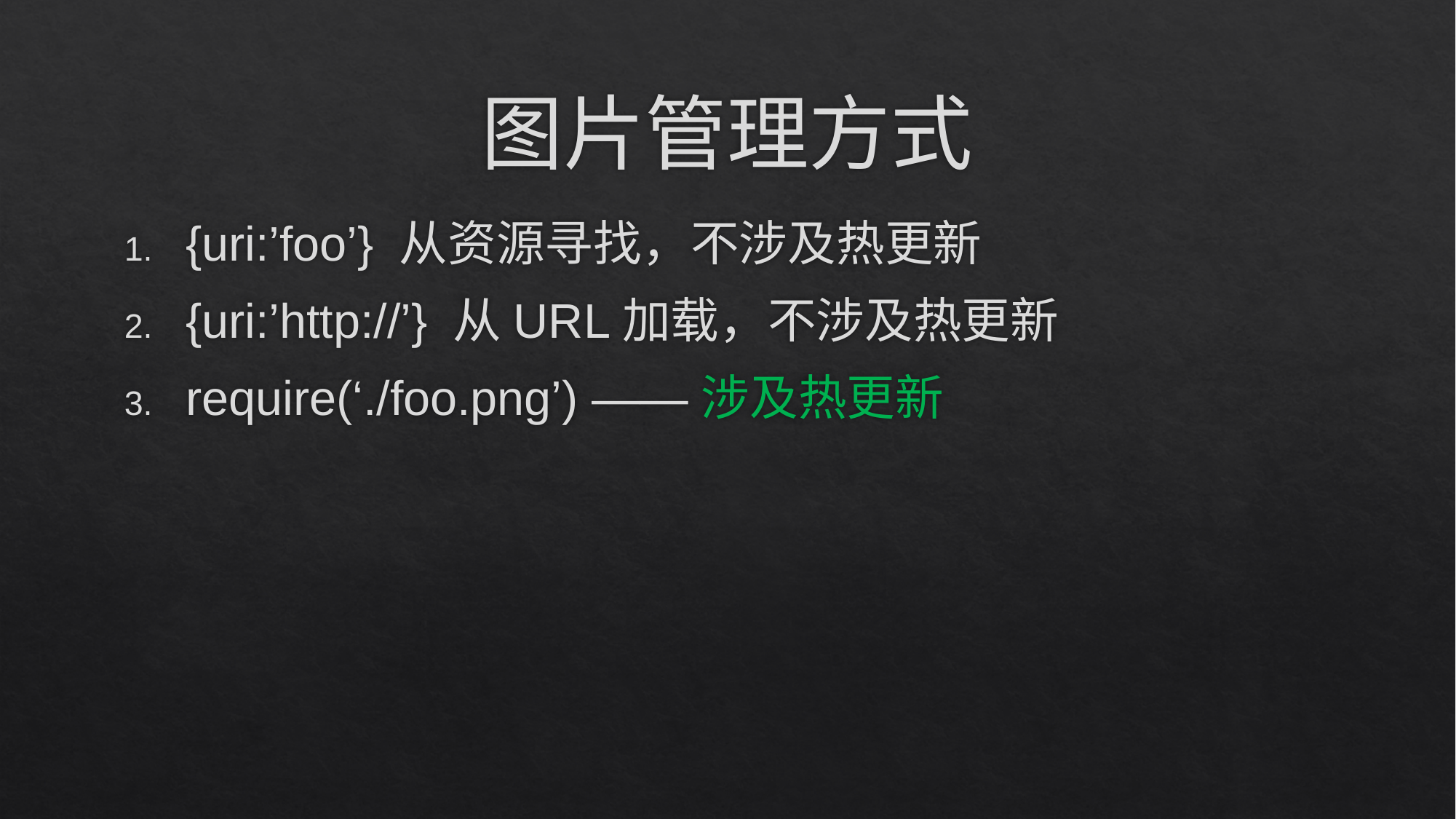

# 图片管理方式
{uri:’foo’} 从资源寻找，不涉及热更新
{uri:’http://’} 从URL加载，不涉及热更新
require(‘./foo.png’) ——涉及热更新